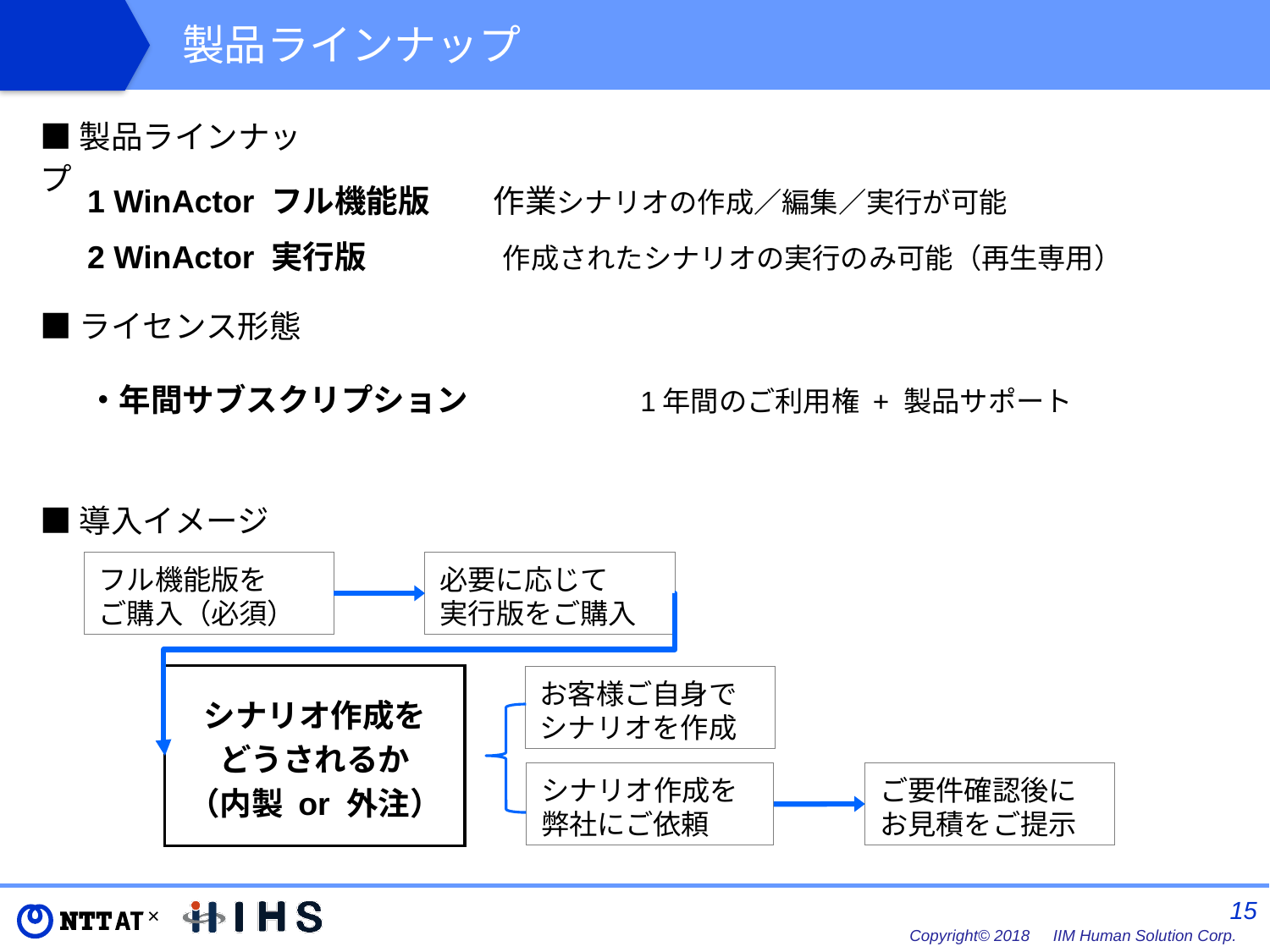

製品ラインナップ

■製品ラインナップ
1 WinActor フル機能版　　作業シナリオの作成／編集／実行が可能
2 WinActor 実行版	 　作成されたシナリオの実行のみ可能（再生専用）
■ライセンス形態
・年間サブスクリプション	　 1年間のご利用権 + 製品サポート
■導入イメージ
フル機能版を
ご購入（必須）
必要に応じて
実行版をご購入
シナリオ作成を
どうされるか
（内製 or 外注）
お客様ご自身で
シナリオを作成

ご要件確認後に
お見積をご提示
シナリオ作成を
弊社にご依頼
15